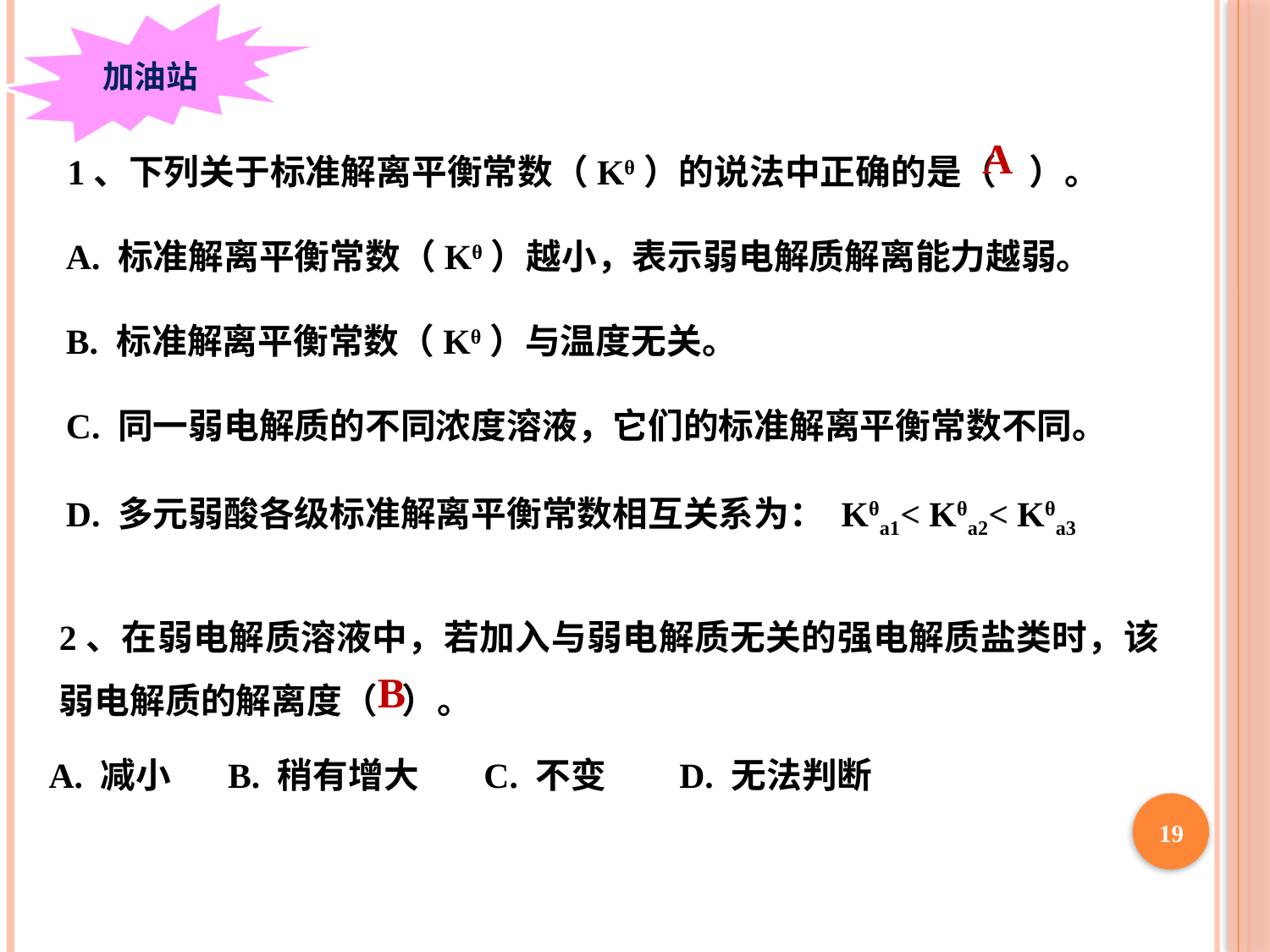

加油站
1、下列关于标准解离平衡常数（Kθ）的说法中正确的是（    ）。
A. 标准解离平衡常数（Kθ）越小，表示弱电解质解离能力越弱。
B. 标准解离平衡常数（Kθ）与温度无关。
C. 同一弱电解质的不同浓度溶液，它们的标准解离平衡常数不同。
D. 多元弱酸各级标准解离平衡常数相互关系为： Kθa1< Kθa2< Kθa3

A
2、在弱电解质溶液中，若加入与弱电解质无关的强电解质盐类时，该弱电解质的解离度（   ）。
A. 减小      B. 稍有增大       C. 不变        D. 无法判断
B
19